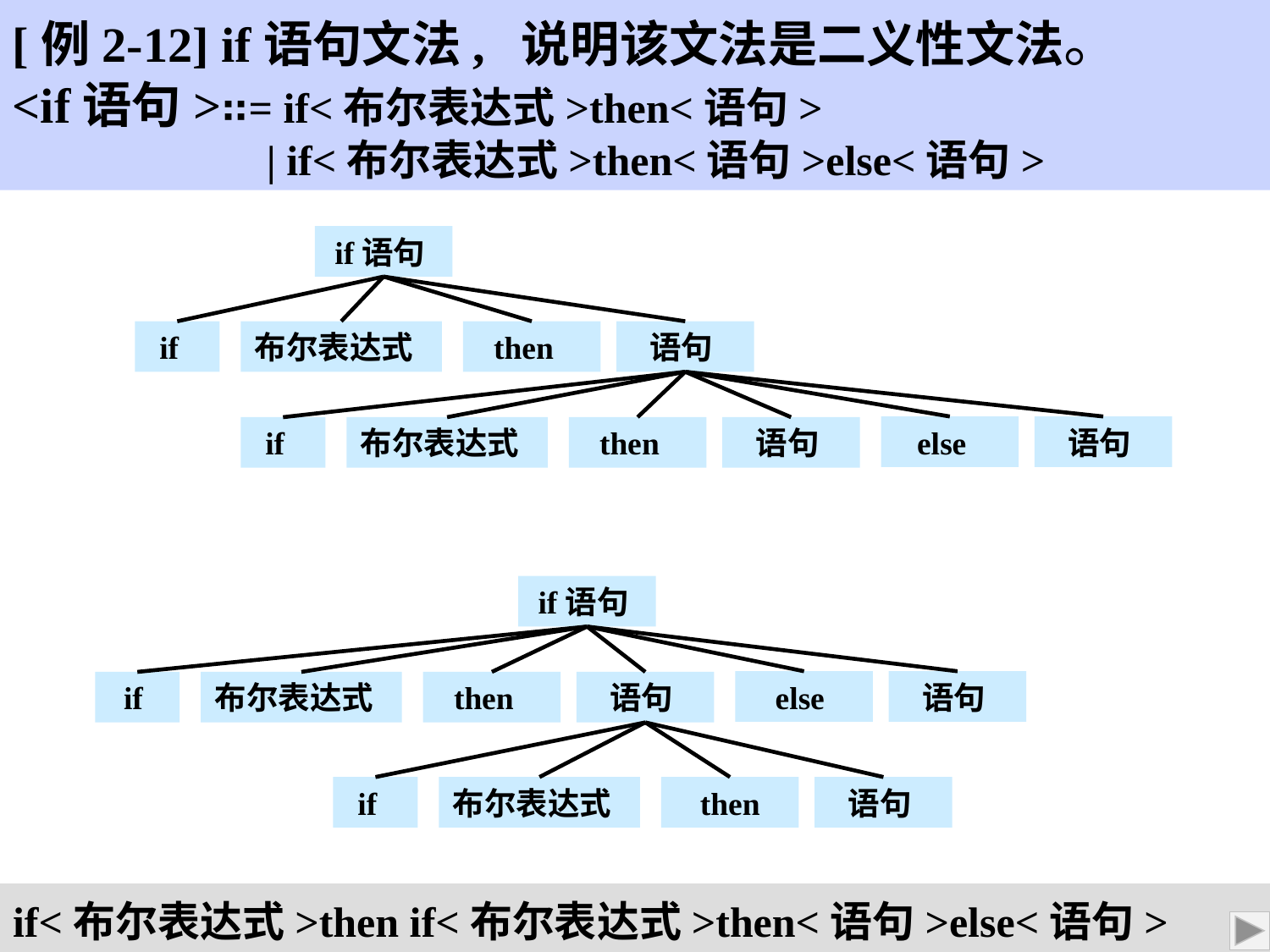

[例2-12] if语句文法,  说明该文法是二义性文法。
<if语句>∷= if<布尔表达式>then<语句>
                        | if<布尔表达式>then<语句>else<语句>
if语句
if
布尔表达式
then
语句
else
语句
if
布尔表达式
then
语句
if语句
else
语句
if
布尔表达式
then
语句
if
布尔表达式
then
语句
if<布尔表达式>then if<布尔表达式>then<语句>else<语句>